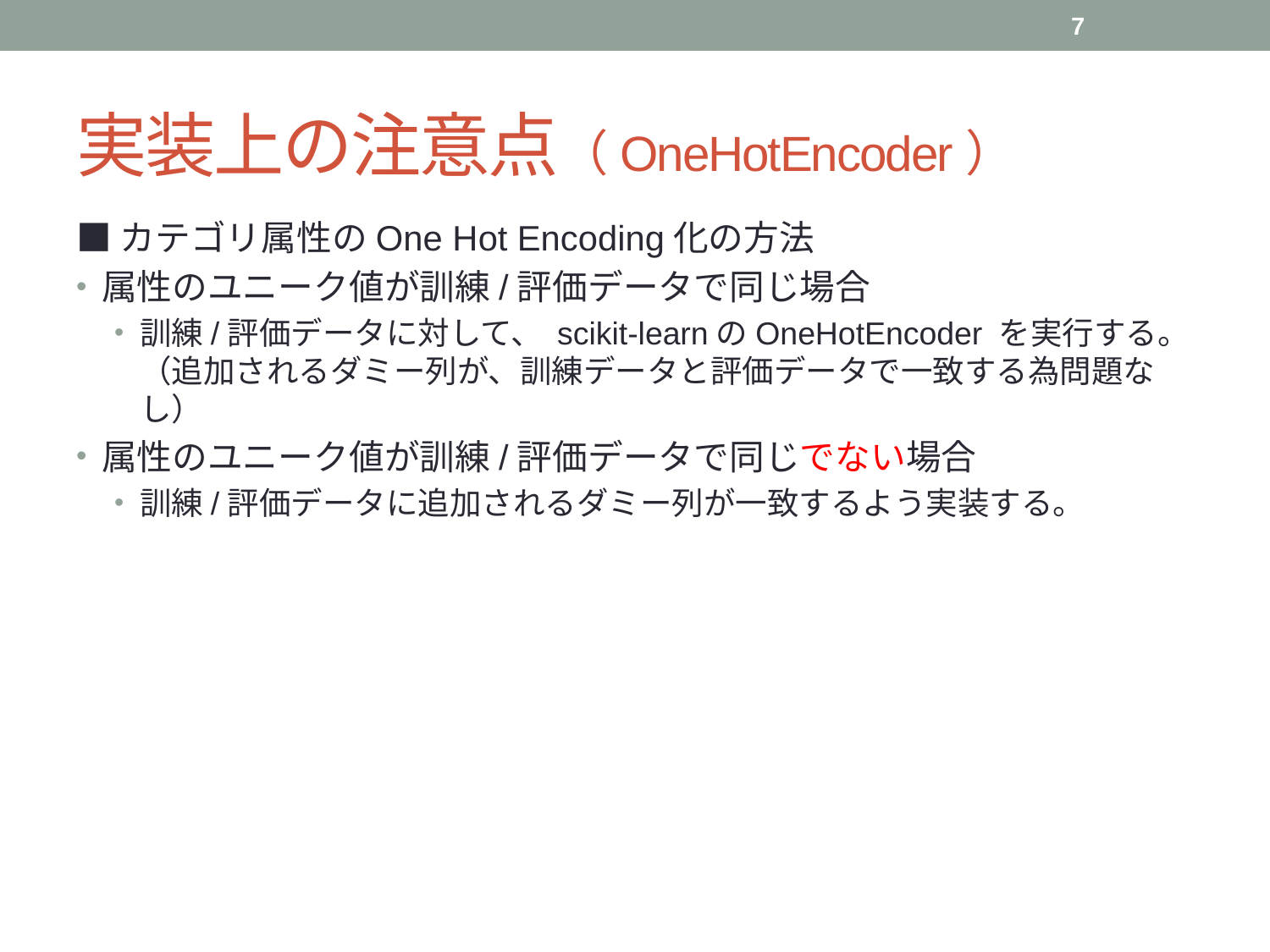

7
# 実装上の注意点（OneHotEncoder）
■カテゴリ属性のOne Hot Encoding化の方法
属性のユニーク値が訓練/評価データで同じ場合
訓練/評価データに対して、 scikit-learnのOneHotEncoder を実行する。（追加されるダミー列が、訓練データと評価データで一致する為問題なし）
属性のユニーク値が訓練/評価データで同じでない場合
訓練/評価データに追加されるダミー列が一致するよう実装する。